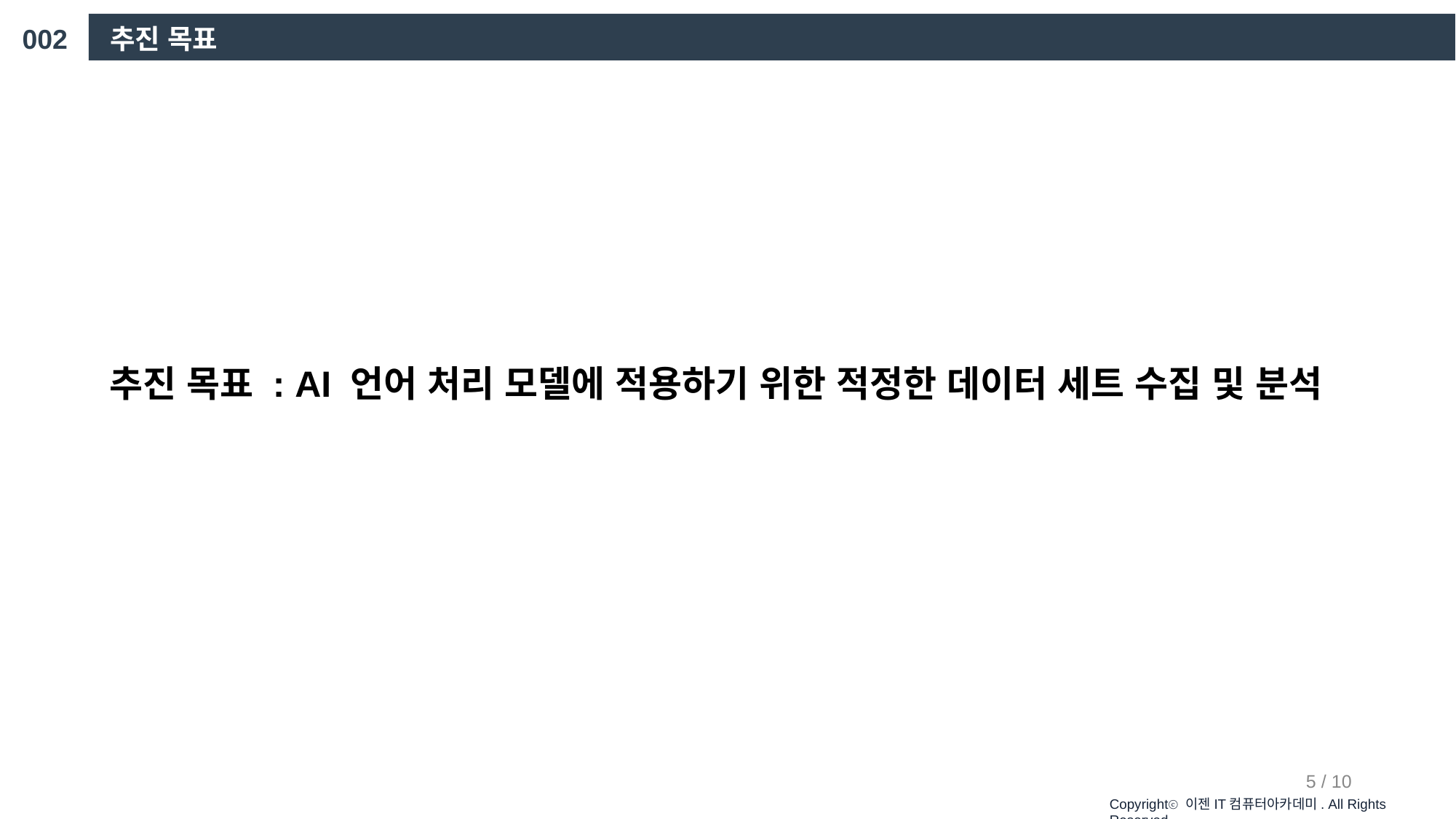

002
추진 목표
추진 목표 : AI 언어 처리 모델에 적용하기 위한 적정한 데이터 세트 수집 및 분석
5 / 10